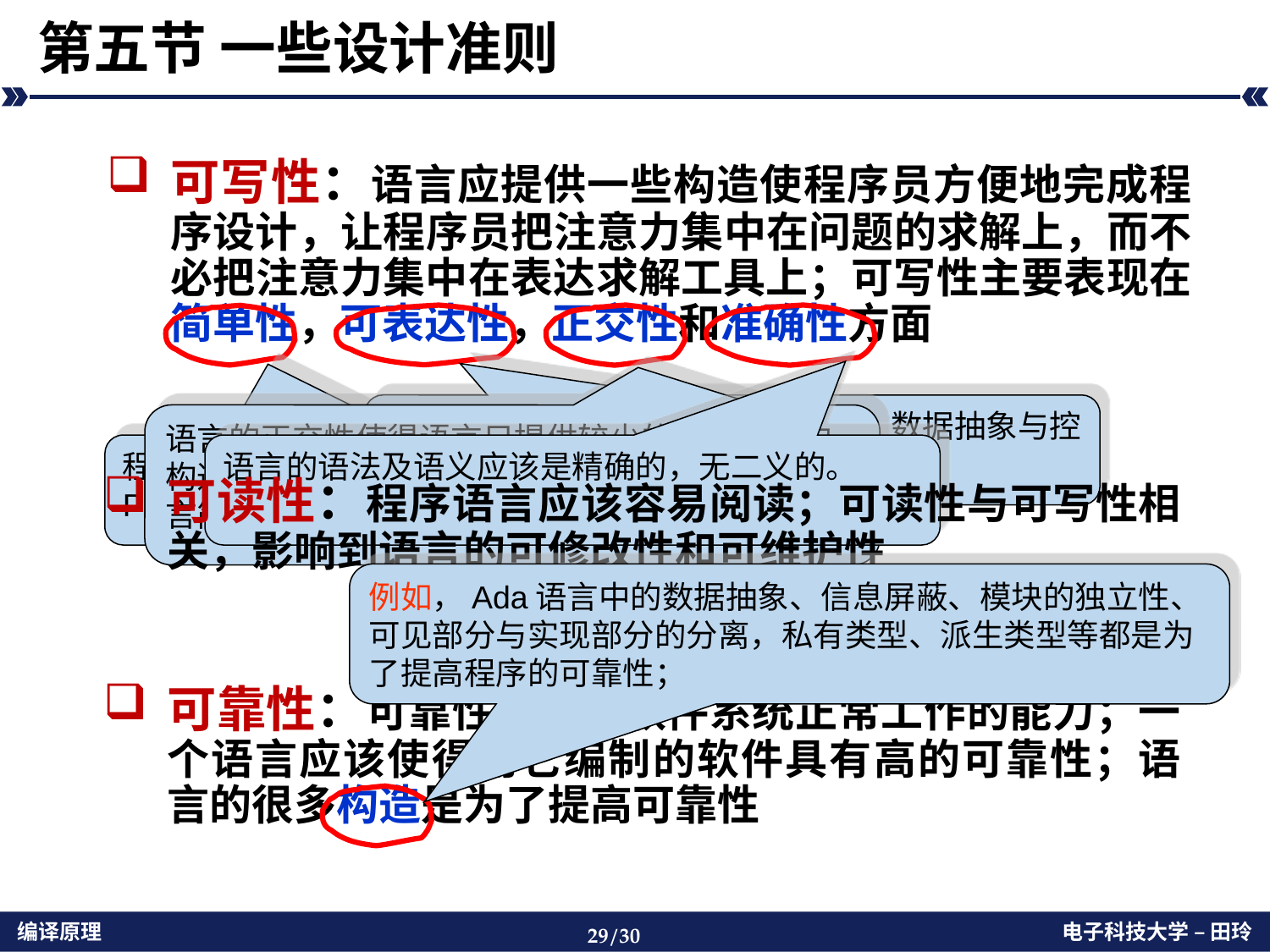

# 第五节 一些设计准则
可写性：语言应提供一些构造使程序员方便地完成程序设计，让程序员把注意力集中在问题的求解上，而不必把注意力集中在表达求解工具上；可写性主要表现在简单性，可表达性，正交性和准确性方面

求解问题的算法到程序的映射能力；数据抽象与控制抽象提高语言的表达能力。
语言的正交性使得语言只提供较少的原始成分的构造方法，就可以任意组合出新的成分，使得语言简洁，便于记忆。
程序语言应该简单易懂，容易学习和便于记忆；PL/1不具备简单性；
语言的语法及语义应该是精确的，无二义的。
可读性：程序语言应该容易阅读；可读性与可写性相关，影响到语言的可修改性和可维护性
例如，Ada语言中的数据抽象、信息屏蔽、模块的独立性、可见部分与实现部分的分离，私有类型、派生类型等都是为了提高程序的可靠性；
可靠性：可靠性指一个软件系统正常工作的能力；一个语言应该使得用它编制的软件具有高的可靠性；语言的很多构造是为了提高可靠性